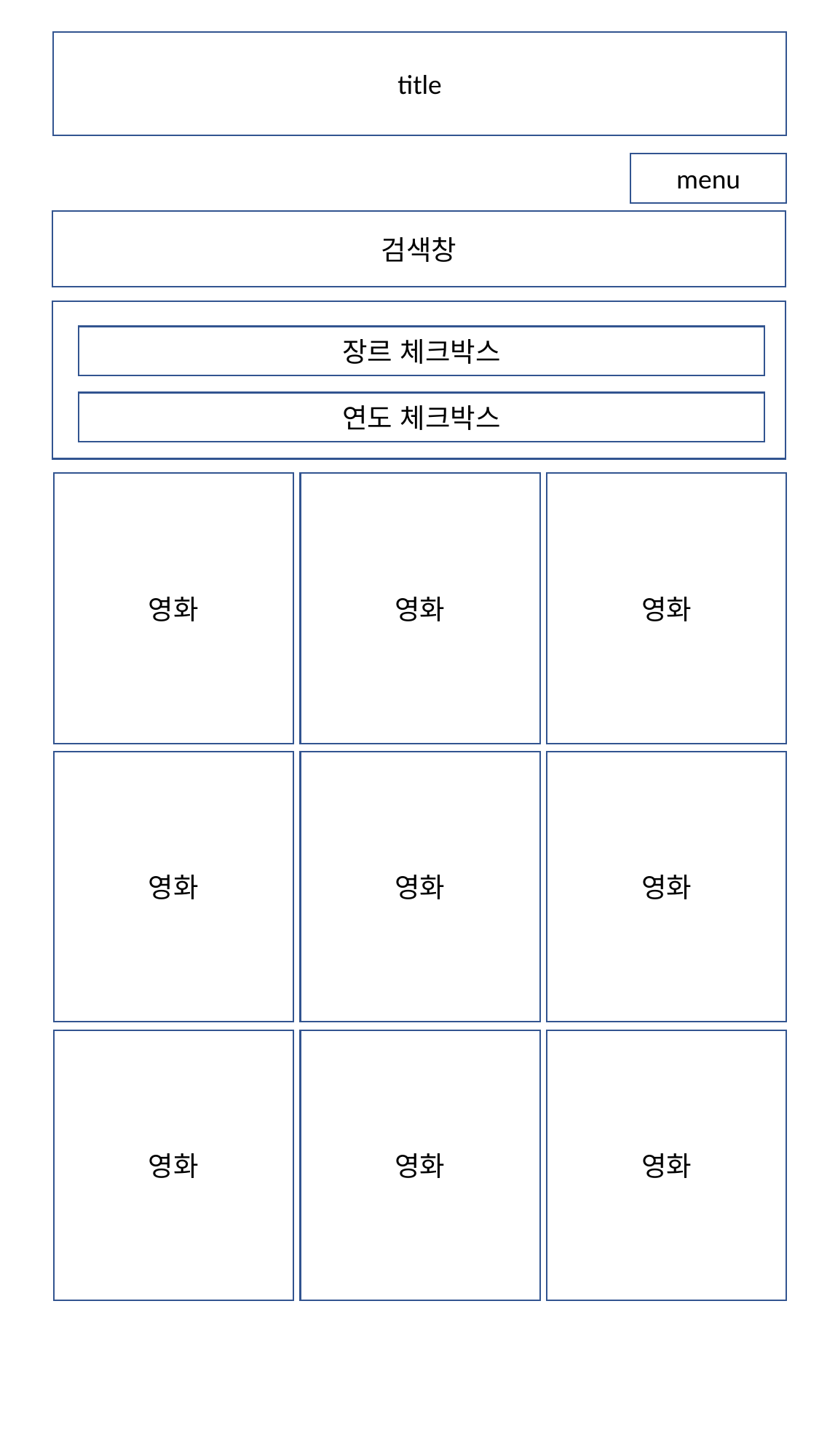

title
menu
검색창

장르 체크박스
연도 체크박스
영화
영화
영화
영화
영화
영화
영화
영화
영화